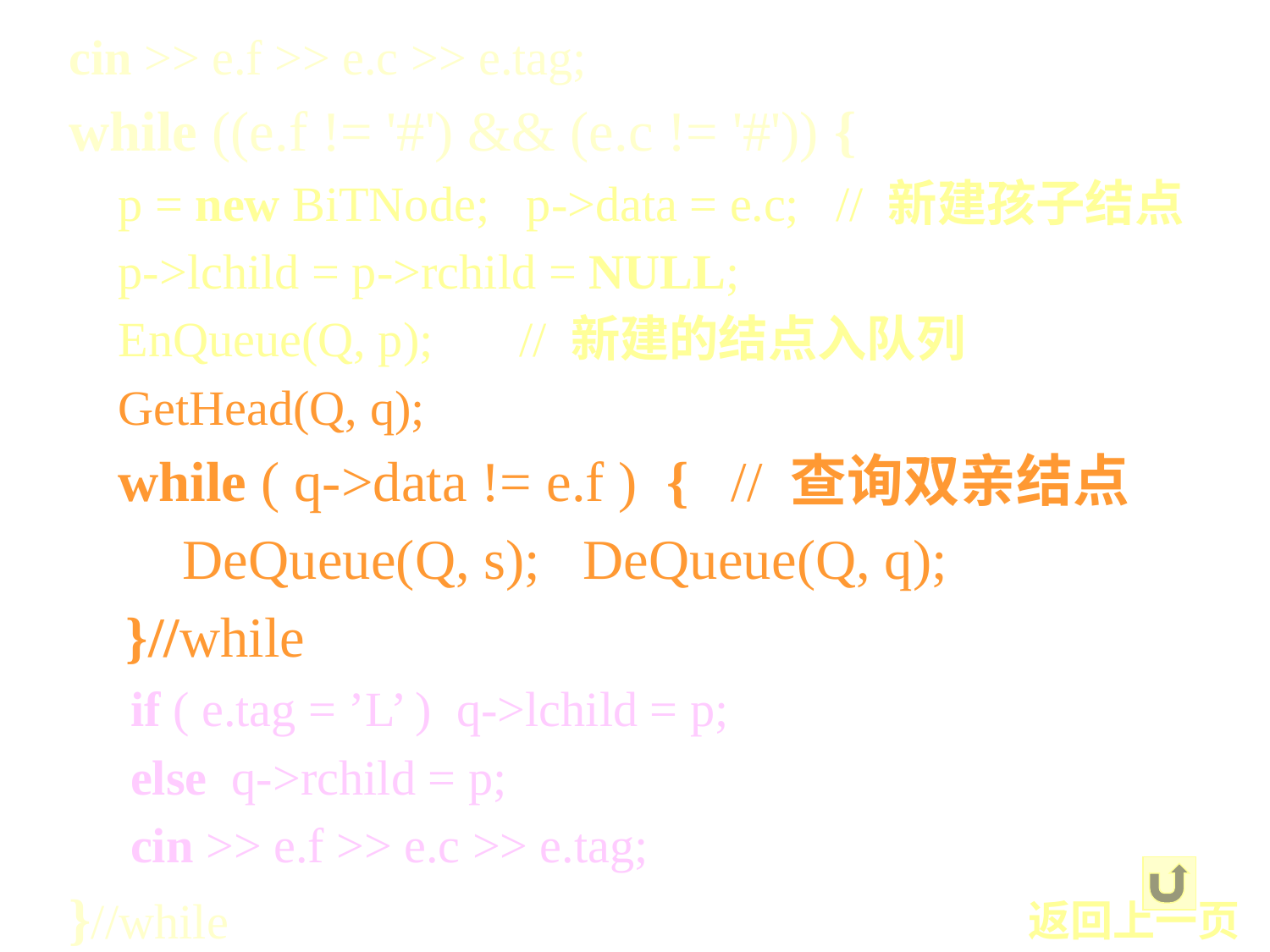

cin >> e.f >> e.c >> e.tag;
while ((e.f != '#') && (e.c != '#')) {
    p = new BiTNode;   p->data = e.c;   // 新建孩子结点
    p->lchild = p->rchild = NULL;
    EnQueue(Q, p);       // 新建的结点入队列
    GetHead(Q, q);
    while ( q->data != e.f )  {   // 查询双亲结点
        DeQueue(Q, s);   DeQueue(Q, q);
    }//while
     if ( e.tag = ’L’ )  q->lchild = p;
     else  q->rchild = p;
     cin >> e.f >> e.c >> e.tag;
}//while

返回上一页